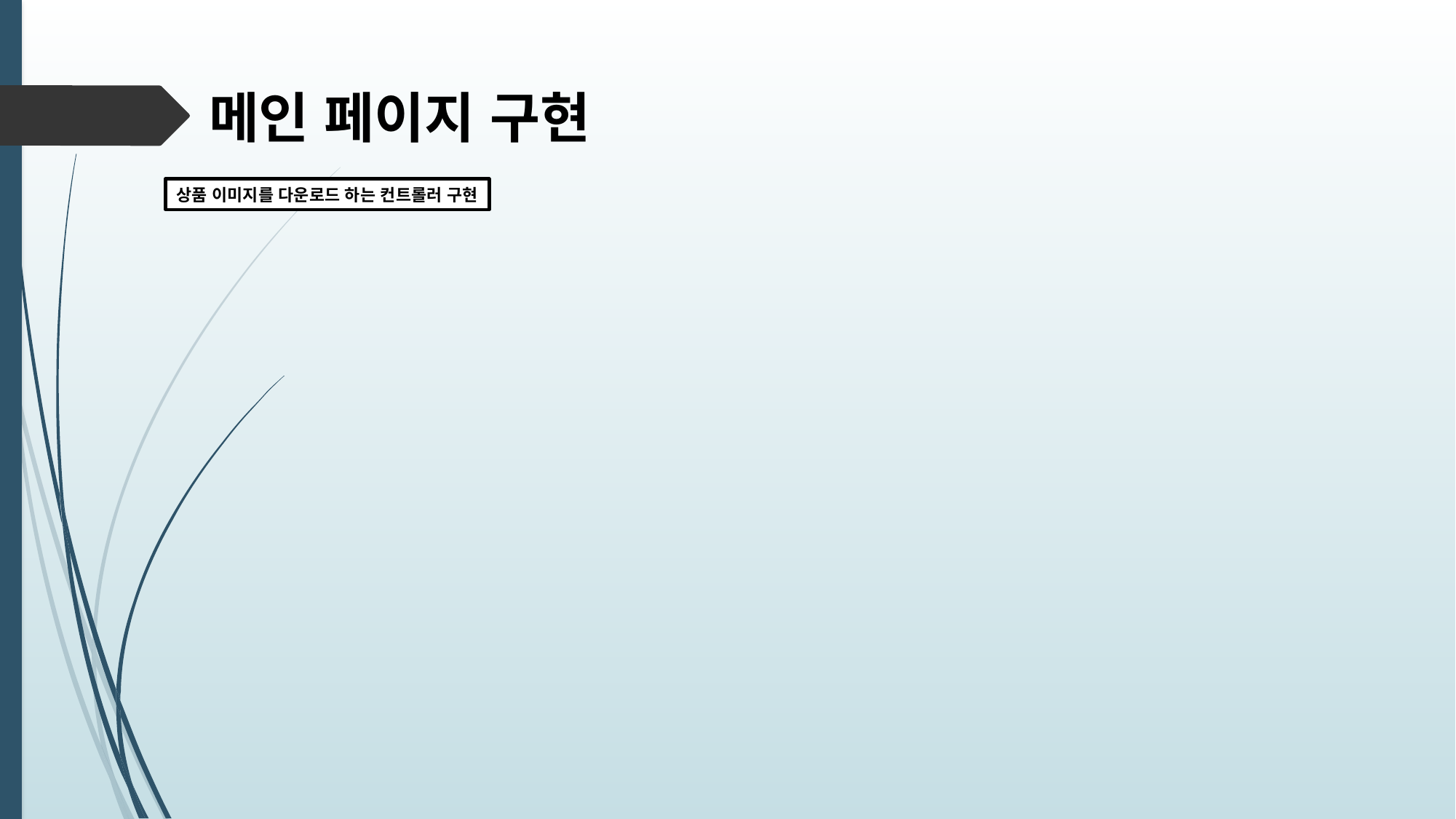

메인 페이지 구현
상품 이미지를 다운로드 하는 컨트롤러 구현